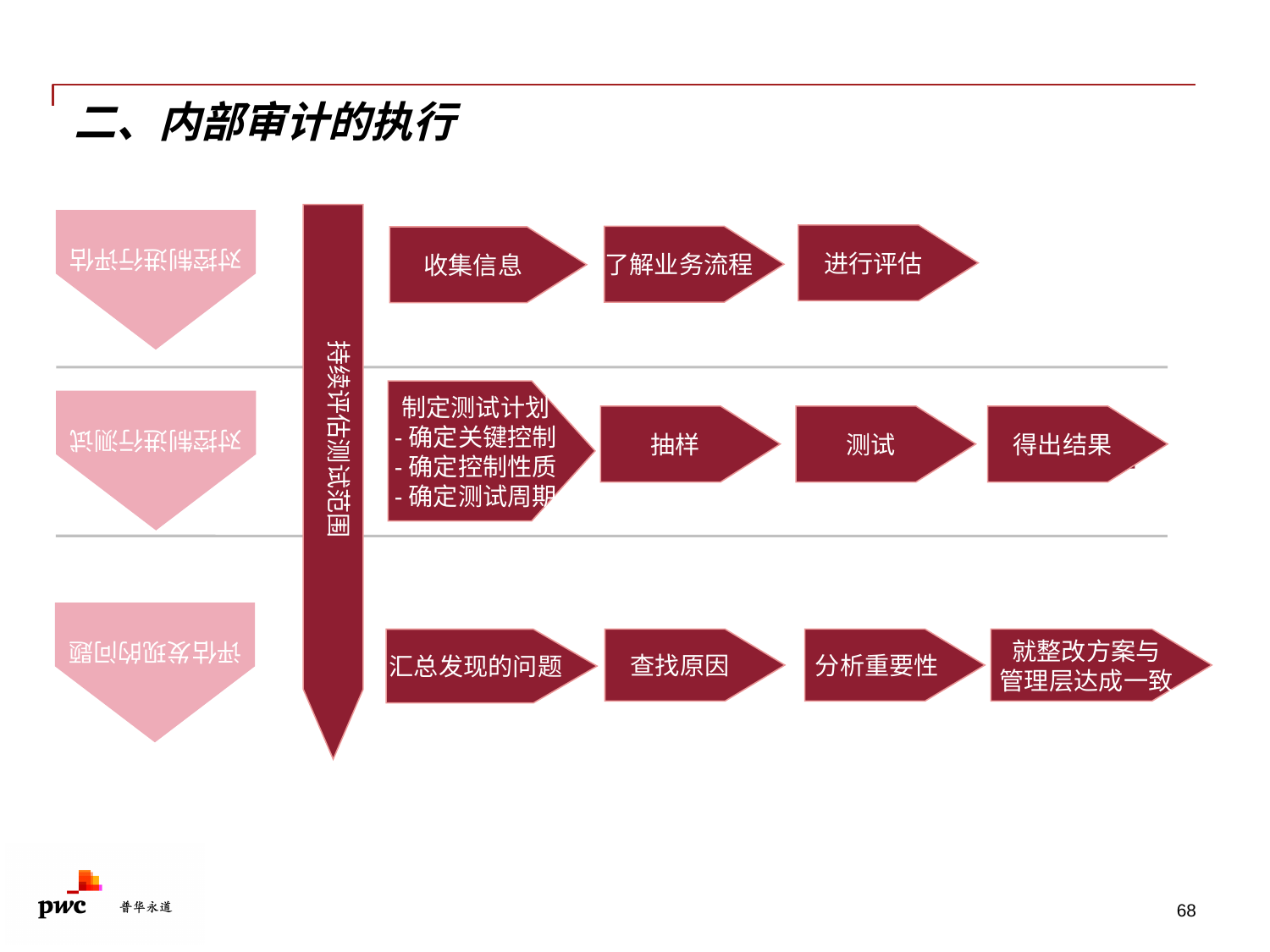

# 二、内部审计的执行
对控制进行评估
进行评估
了解业务流程
收集信息
对控制进行评估
进行评估
了解业务流程
收集信息
持续评估测试范围
对控制进行测试

制定测试计划
-确定关键控制
-确定控制性质
-确定测试周期
抽样
测试
得出结果
对控制进行测试
得出结果
测试
抽样

持续评估测试范围

评估发现的问题
汇总发现的问题
查找原因
分析重要性
就整改方案与
管理层达成一致
68